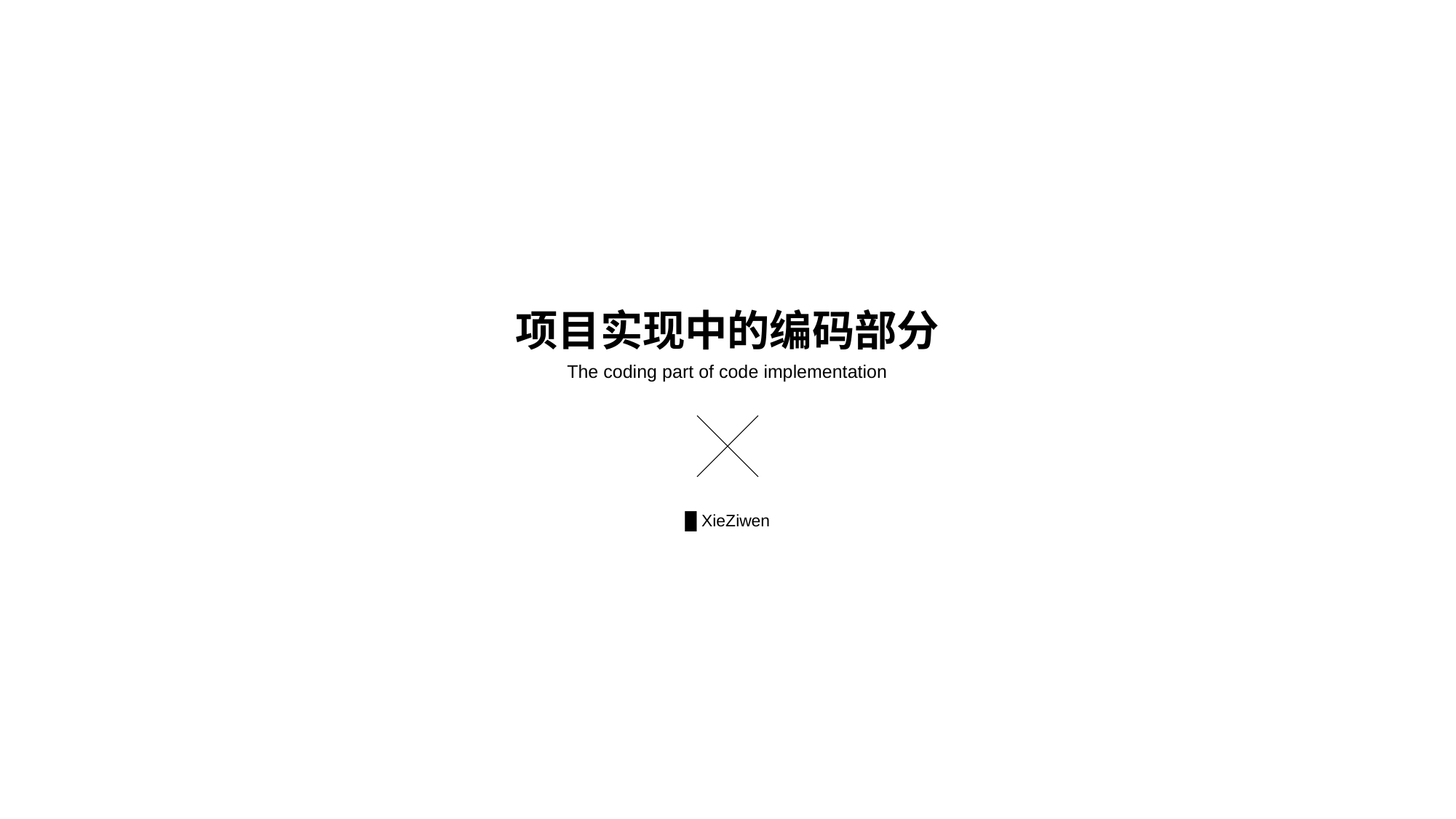

项目实现中的编码部分
The coding part of code implementation
█ XieZiwen